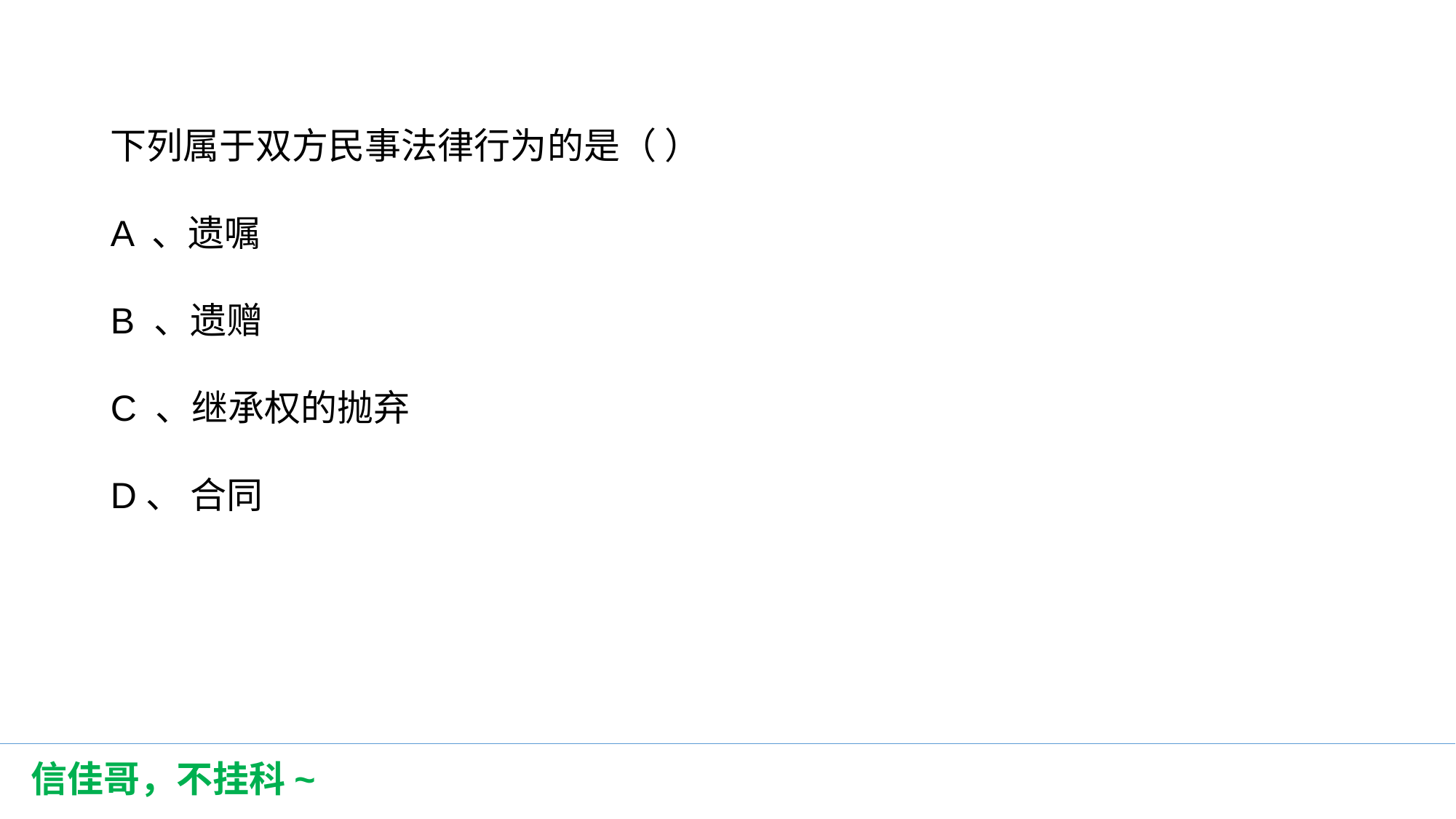

下列属于双方民事法律行为的是（ ）

A 、遗嘱

B 、遗赠

C 、继承权的抛弃

D、 合同